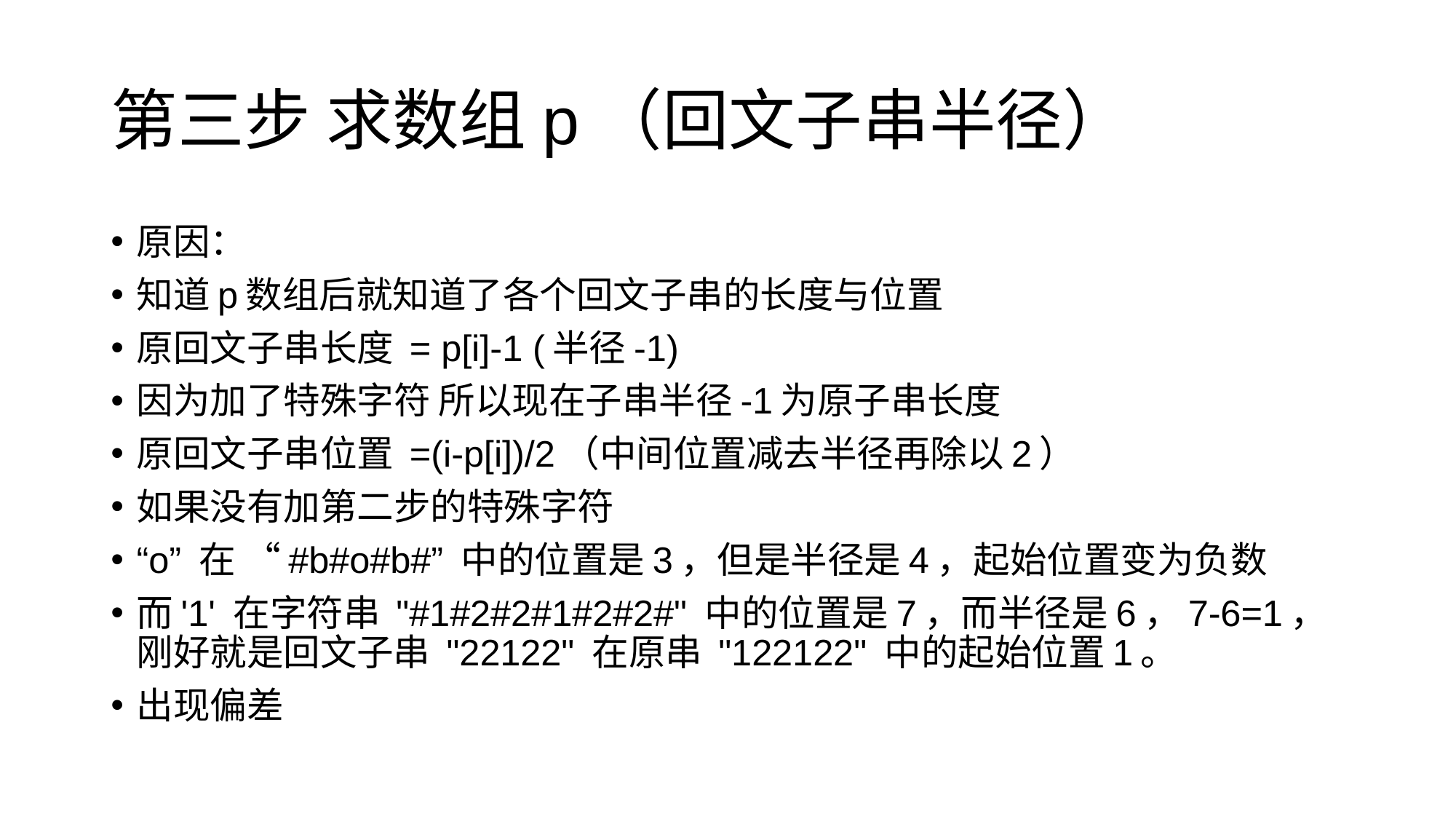

# 第三步 求数组p（回文子串半径）
原因：
知道p数组后就知道了各个回文子串的长度与位置
原回文子串长度 = p[i]-1 (半径-1)
因为加了特殊字符 所以现在子串半径-1为原子串长度
原回文子串位置 =(i-p[i])/2（中间位置减去半径再除以2）
如果没有加第二步的特殊字符
“o” 在 “#b#o#b#” 中的位置是3，但是半径是4，起始位置变为负数
而'1' 在字符串 "#1#2#2#1#2#2#" 中的位置是7，而半径是6，7-6=1，刚好就是回文子串 "22122" 在原串 "122122" 中的起始位置1。
出现偏差